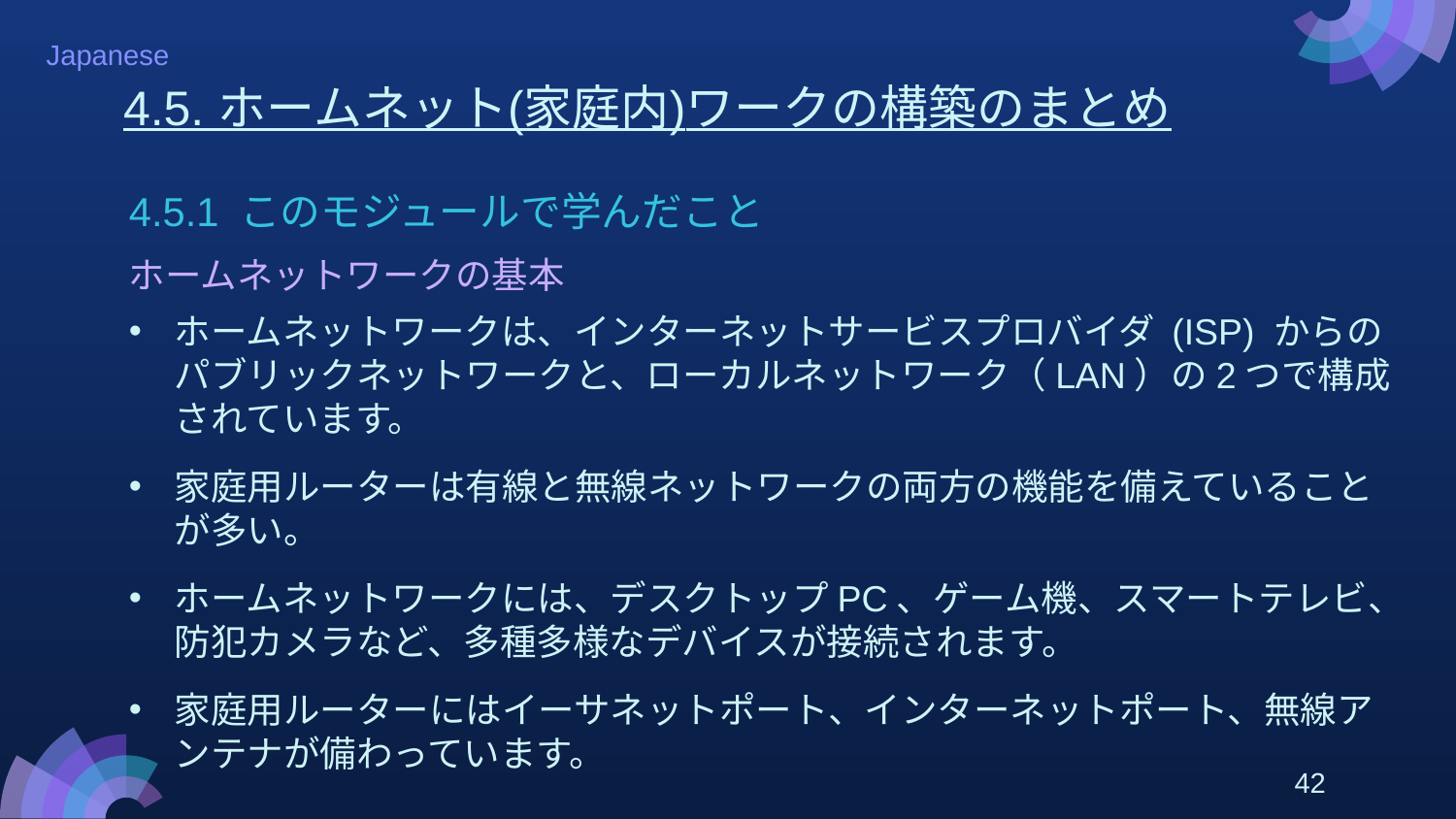

# 4.5. ホームネット(家庭内)ワークの構築のまとめ
4.5.1 このモジュールで学んだこと
ホームネットワークの基本
ホームネットワークは、インターネットサービスプロバイダ (ISP) からのパブリックネットワークと、ローカルネットワーク（LAN）の2つで構成されています。
家庭用ルーターは有線と無線ネットワークの両方の機能を備えていることが多い。
ホームネットワークには、デスクトップPC、ゲーム機、スマートテレビ、防犯カメラなど、多種多様なデバイスが接続されます。
家庭用ルーターにはイーサネットポート、インターネットポート、無線アンテナが備わっています。
42